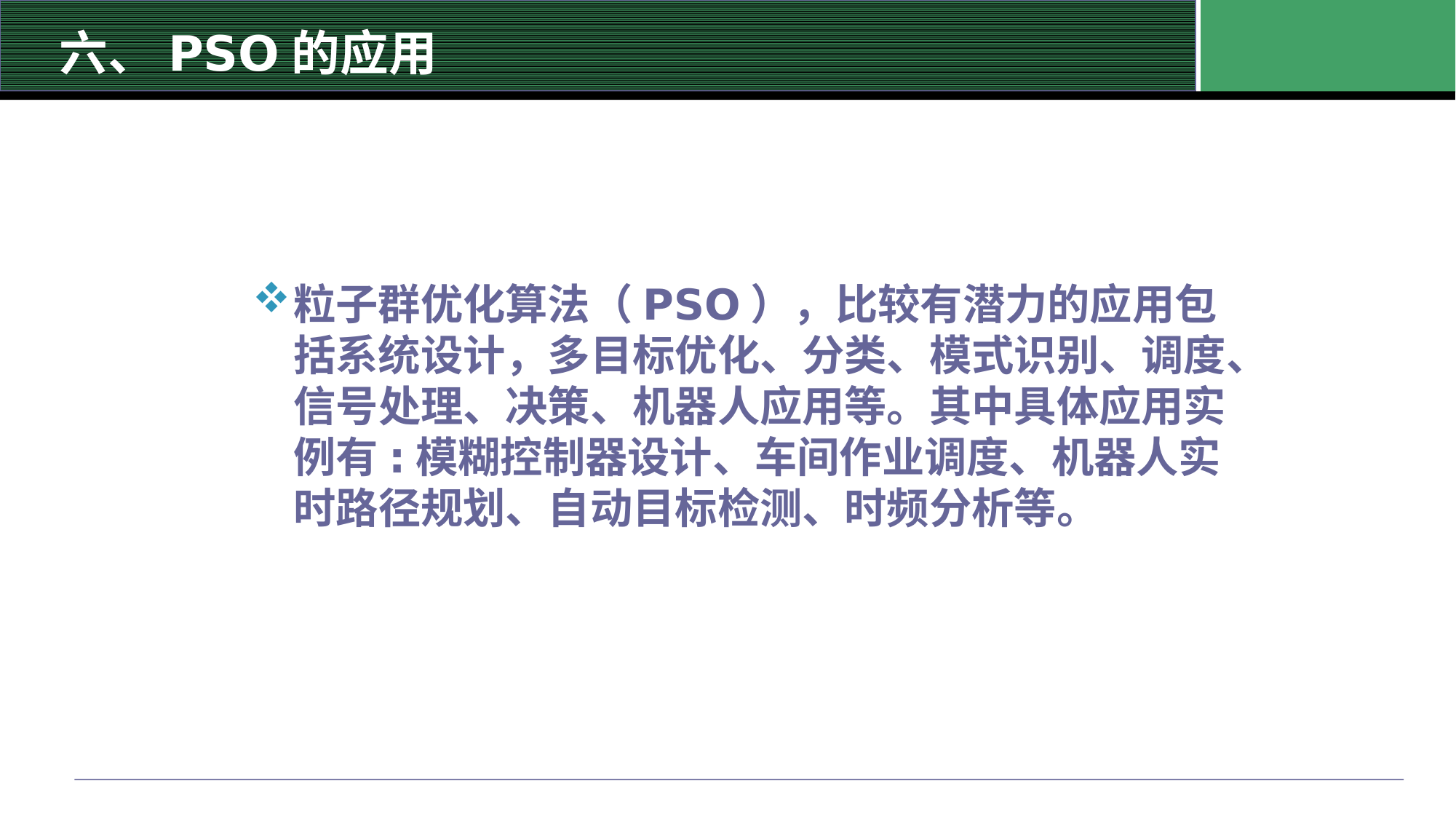

# 六、PSO的应用
粒子群优化算法（PSO），比较有潜力的应用包括系统设计，多目标优化、分类、模式识别、调度、信号处理、决策、机器人应用等。其中具体应用实例有:模糊控制器设计、车间作业调度、机器人实时路径规划、自动目标检测、时频分析等。